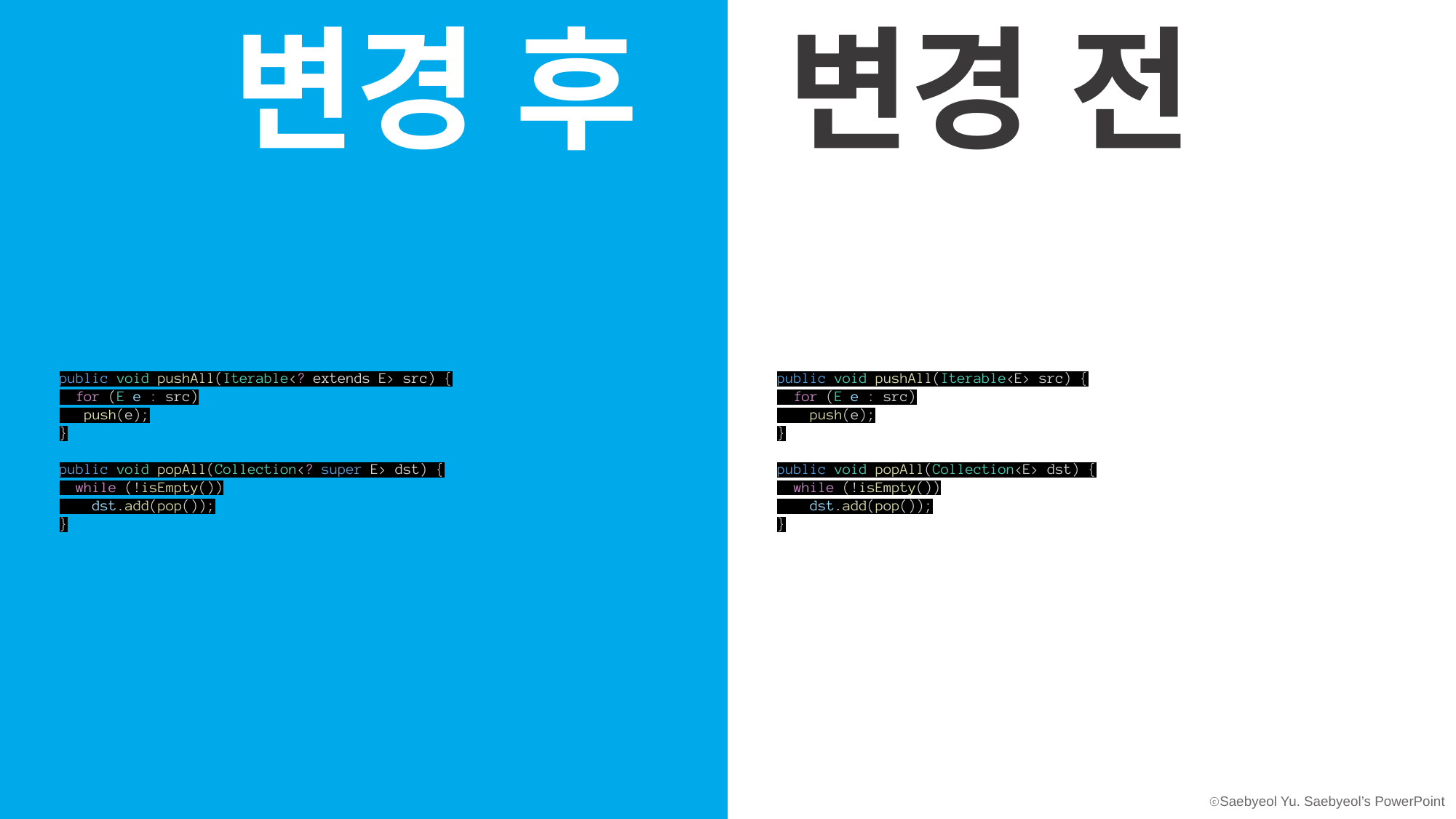

변경 후    변경 전
public void pushAll(Iterable<? extends E> src) {
  for (E e : src)
   push(e);
}

public void popAll(Collection<? super E> dst) {
  while (!isEmpty())
    dst.add(pop());
}
public void pushAll(Iterable<E> src) {
  for (E e : src)
    push(e);
}

public void popAll(Collection<E> dst) {
  while (!isEmpty())
    dst.add(pop());
}